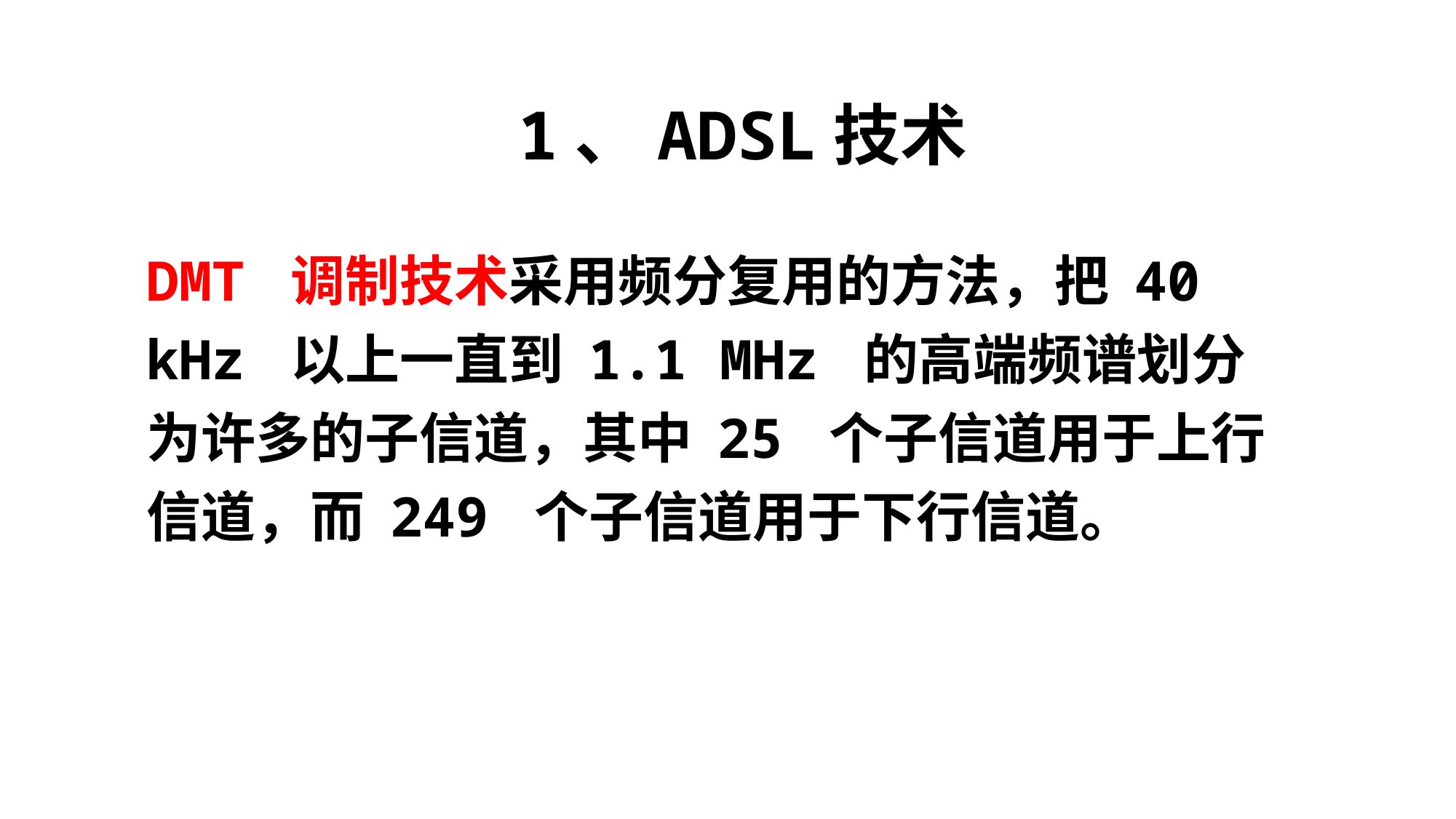

1、ADSL技术
DMT 调制技术采用频分复用的方法，把 40 kHz 以上一直到 1.1 MHz 的高端频谱划分为许多的子信道，其中 25 个子信道用于上行信道，而 249 个子信道用于下行信道。